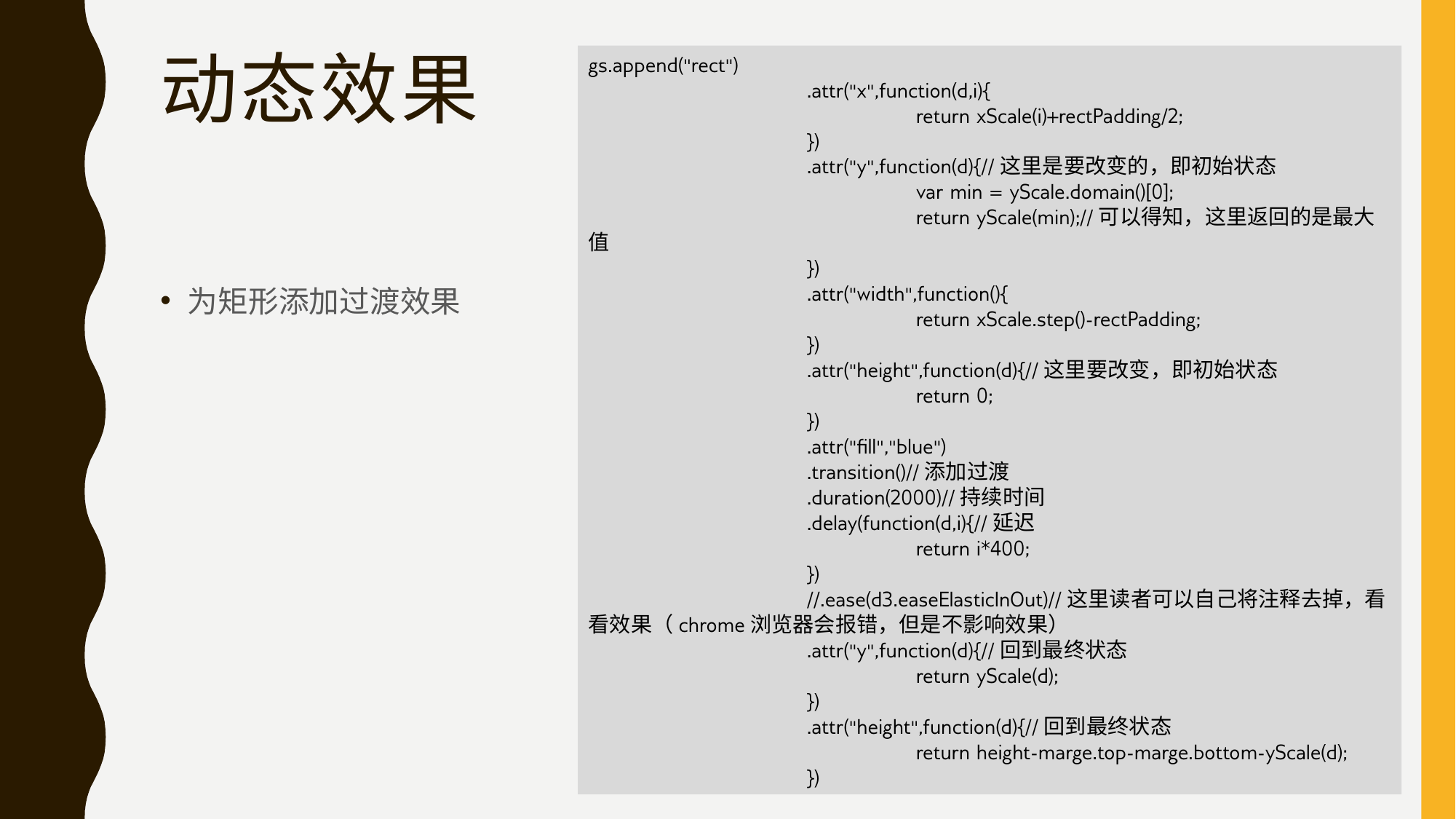

# 动态效果
gs.append("rect")
    		.attr("x",function(d,i){
    			return xScale(i)+rectPadding/2;
    		})
    		.attr("y",function(d){//这里是要改变的，即初始状态
    			var min = yScale.domain()[0];
    			return yScale(min);//可以得知，这里返回的是最大值
    		})
    		.attr("width",function(){
    			return xScale.step()-rectPadding;
    		})
    		.attr("height",function(d){//这里要改变，即初始状态
    			return 0;
    		})
    		.attr("fill","blue")
    		.transition()//添加过渡
    		.duration(2000)//持续时间
    		.delay(function(d,i){//延迟
    			return i*400;
    		})
    		//.ease(d3.easeElasticInOut)//这里读者可以自己将注释去掉，看看效果（chrome浏览器会报错，但是不影响效果）
    		.attr("y",function(d){//回到最终状态
    			return yScale(d);
    		})
    		.attr("height",function(d){//回到最终状态
    			return height-marge.top-marge.bottom-yScale(d);
    		})
为矩形添加过渡效果